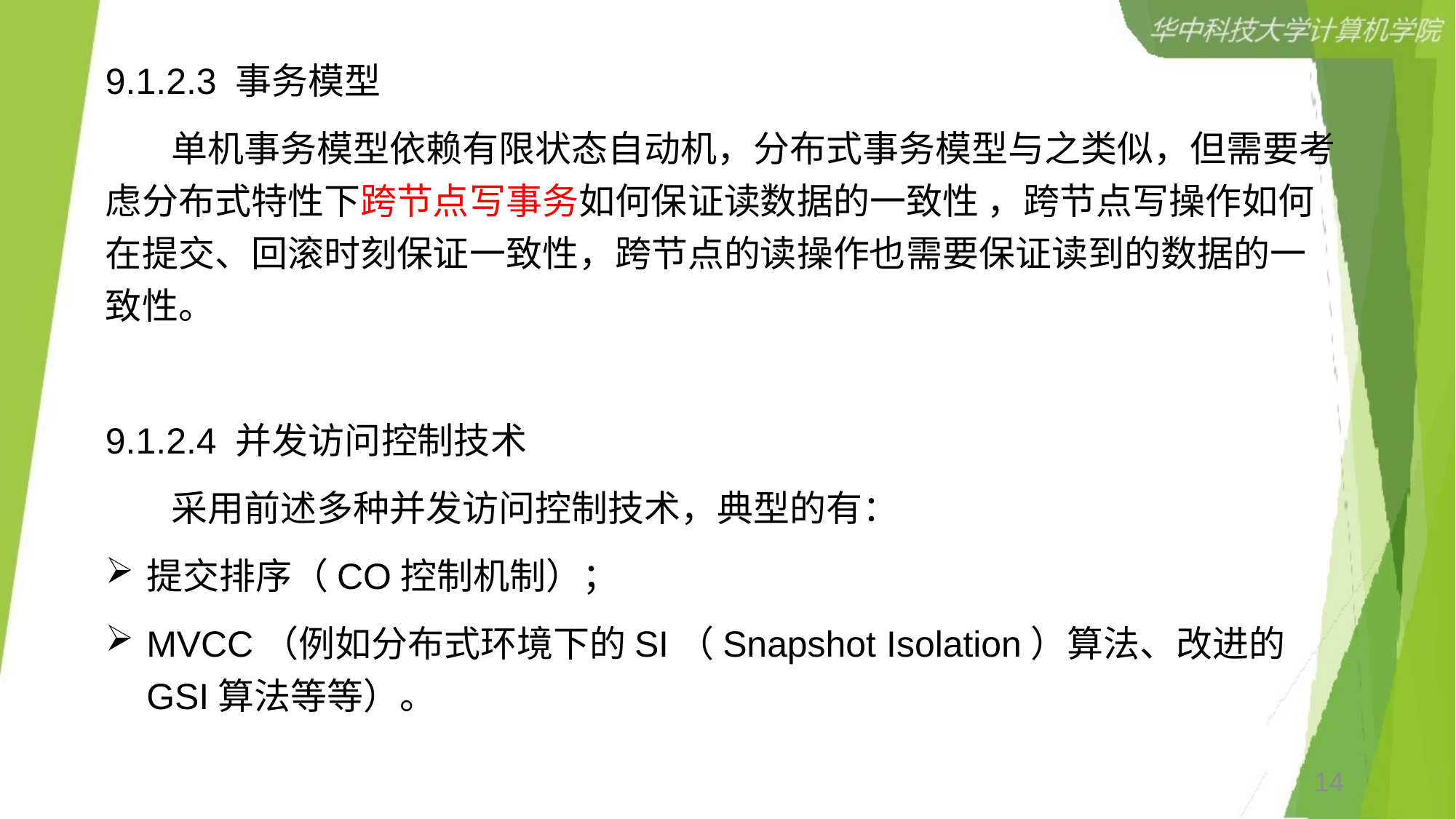

9.1.2.3 事务模型
       单机事务模型依赖有限状态自动机，分布式事务模型与之类似，但需要考虑分布式特性下跨节点写事务如何保证读数据的一致性 ，跨节点写操作如何在提交、回滚时刻保证一致性，跨节点的读操作也需要保证读到的数据的一致性。

9.1.2.4 并发访问控制技术
       采用前述多种并发访问控制技术，典型的有：
提交排序（CO控制机制）；
MVCC（例如分布式环境下的SI（Snapshot Isolation）算法、改进的GSI算法等等）。
14